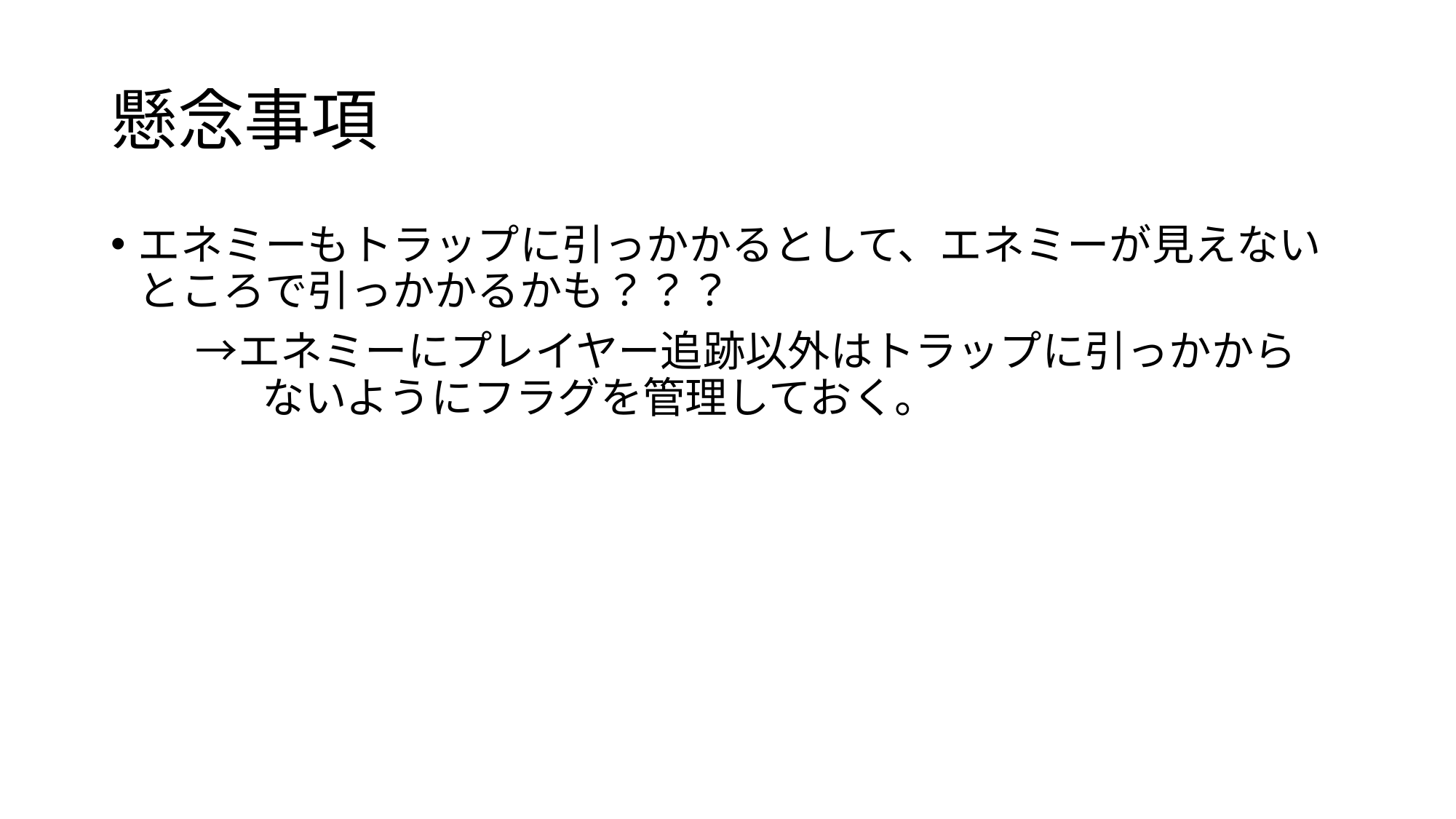

# 懸念事項
エネミーもトラップに引っかかるとして、エネミーが見えないところで引っかかるかも？？？
　　→エネミーにプレイヤー追跡以外はトラップに引っかから                      ないようにフラグを管理しておく。